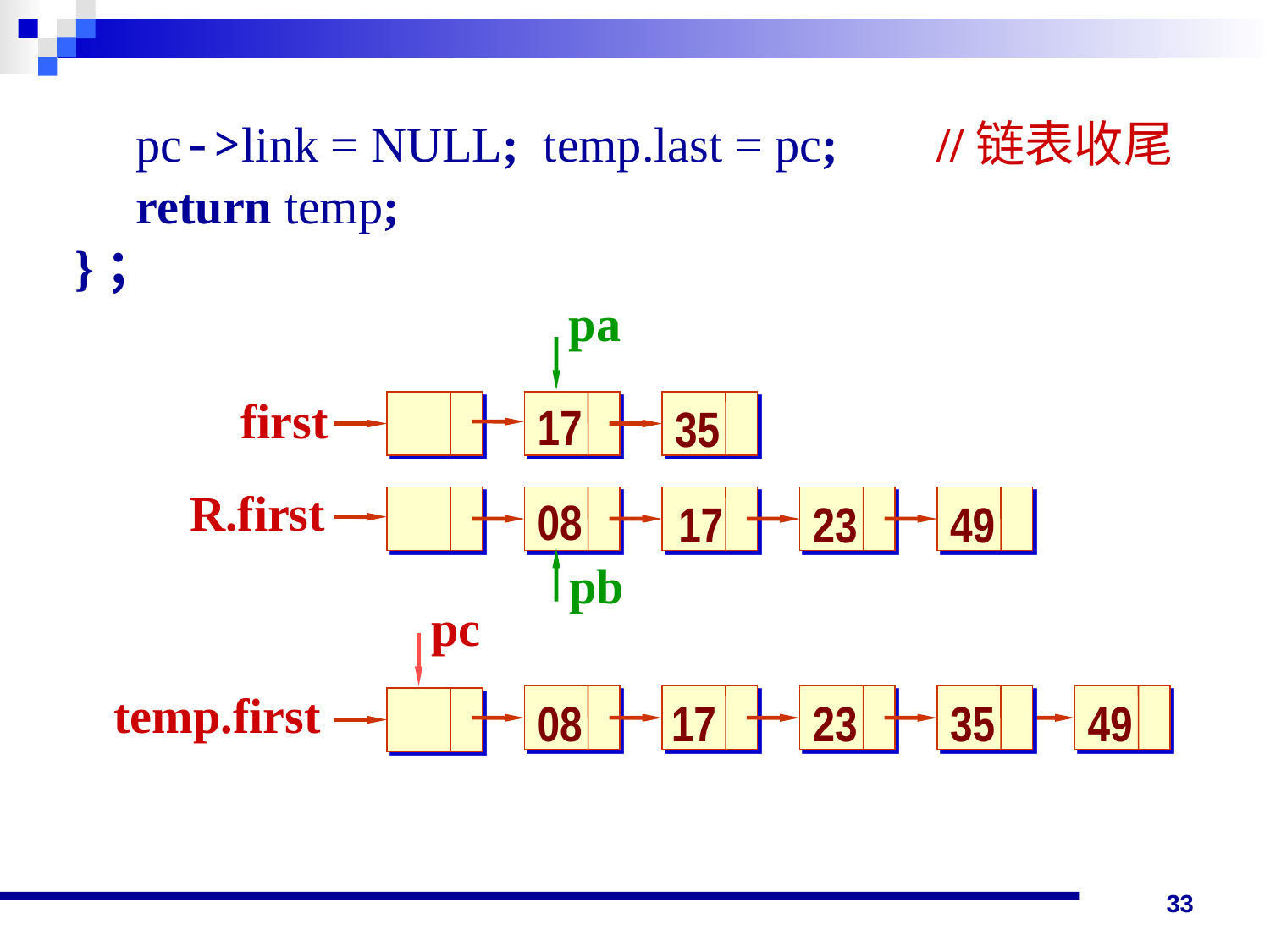

pc->link = NULL;  temp.last = pc;        //链表收尾
     return temp;
}；

pa

first
17

35

R.first
08

17

23

49

pb
pc

temp.first

08

17

23

23

35

49

33